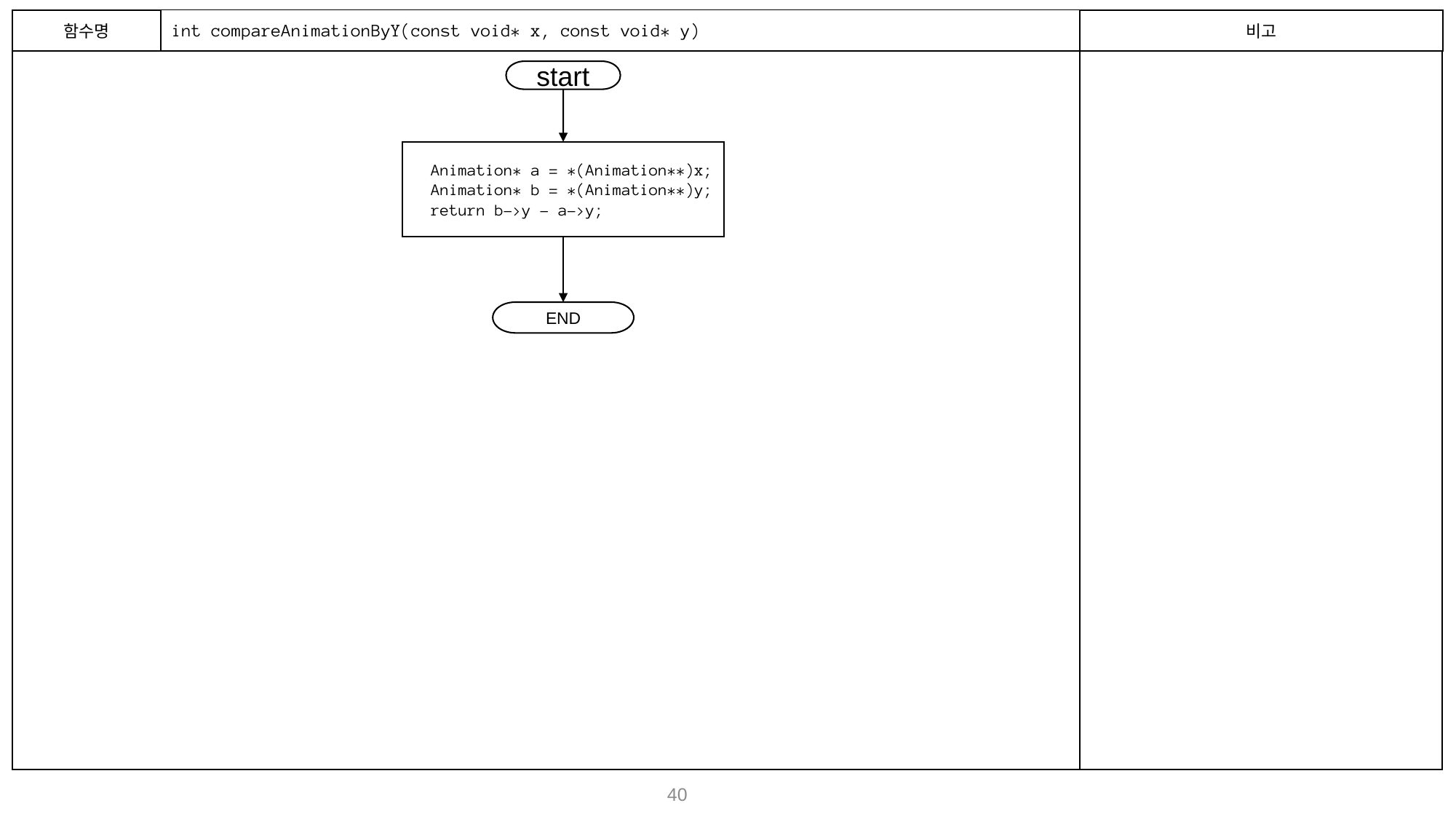

함수명
# int compareAnimationByY(const void* x, const void* y)
비고

start
  Animation* a = *(Animation**)x;
  Animation* b = *(Animation**)y;
  return b->y - a->y;
END
40